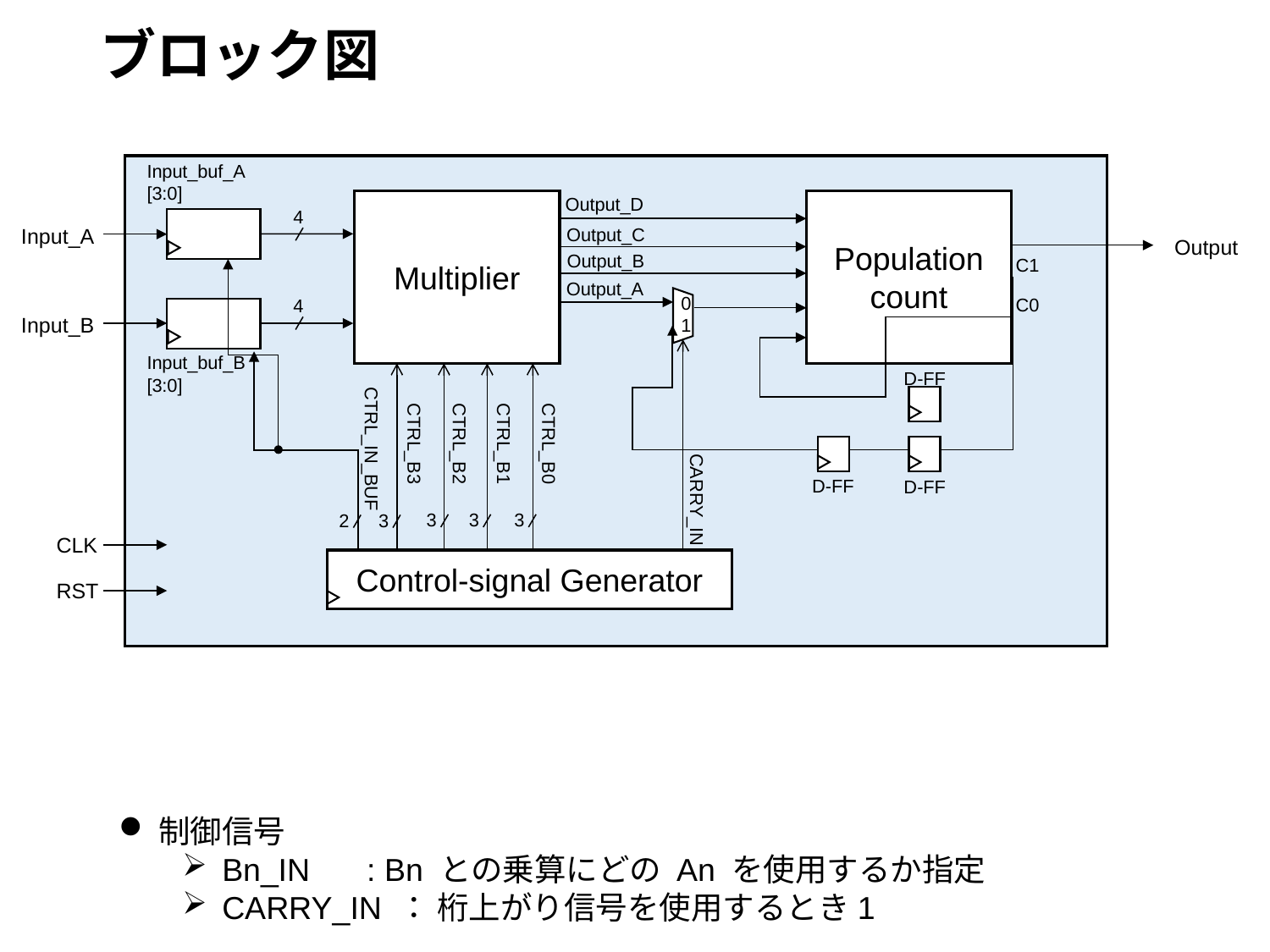

# ブロック図
Input_buf_A[3:0]

Output_D
Multiplier
Population
count
4

Input_A
Output_C
Output

Output_B
C1
Output_A
0
1
C0
4

Input_B

Input_buf_B[3:0]
D-FF

CTRL_B3
CTRL_B2
CTRL_B1
CTRL_B0
CTRL_IN_BUF

D-FF
D-FF
CARRY_IN
3
3
3
2
3
CLK
Control-signal Generator
RST

制御信号
Bn_IN	  : Bn との乗算にどの An を使用するか指定
CARRY_IN ： 桁上がり信号を使用するとき1